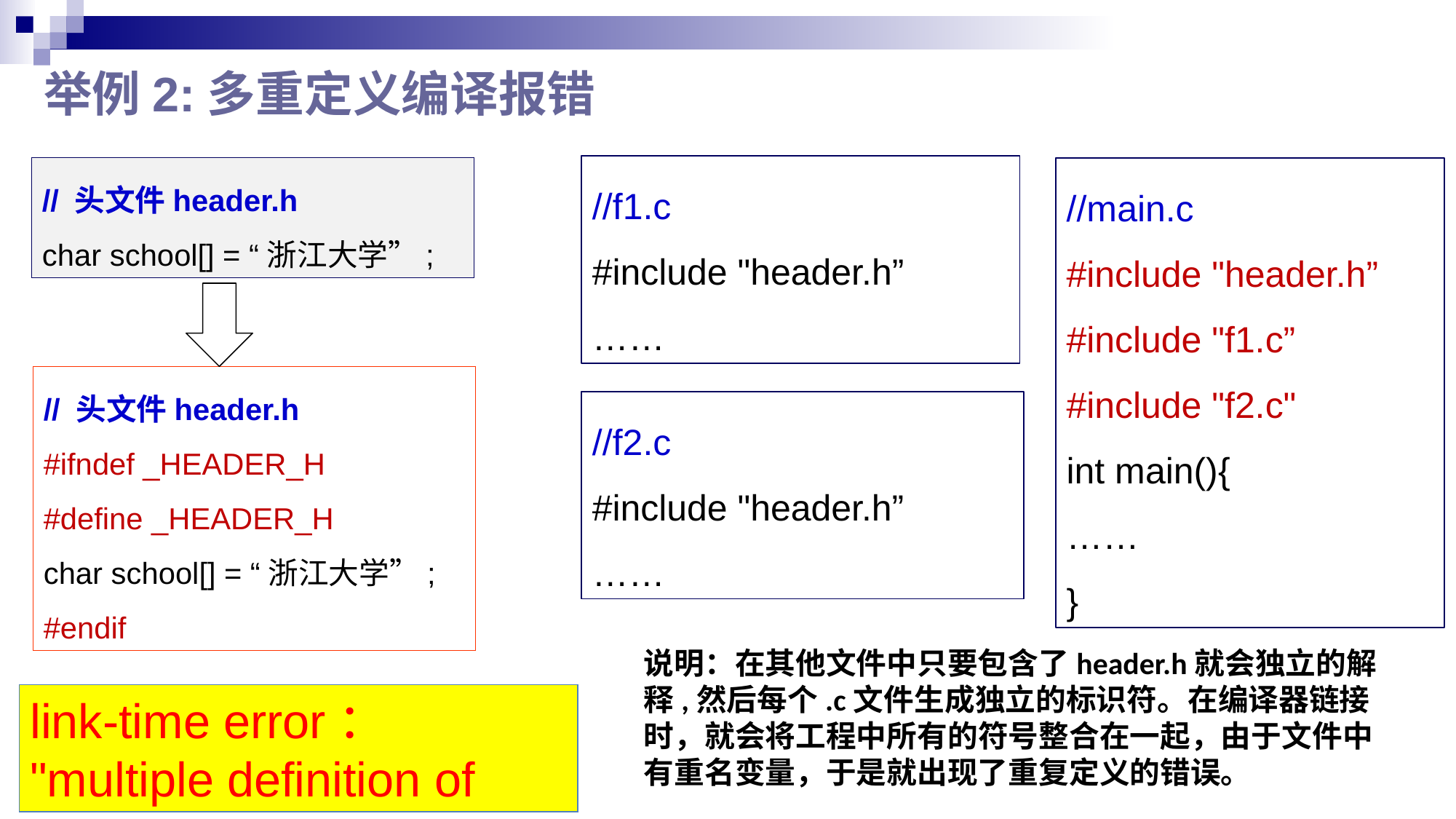

举例2:多重定义编译报错
//f1.c
#include "header.h”
……
// 头文件header.h
char school[] = “浙江大学”;
//main.c
#include "header.h”
#include "f1.c”
#include "f2.c"
int main(){
……
}

// 头文件header.h
#ifndef _HEADER_H
#define _HEADER_H
char school[] = “浙江大学”;
#endif
//f2.c
#include "header.h”
……
说明：在其他文件中只要包含了header.h就会独立的解释,然后每个.c文件生成独立的标识符。在编译器链接时，就会将工程中所有的符号整合在一起，由于文件中有重名变量，于是就出现了重复定义的错误。
link-time error：
"multiple definition of